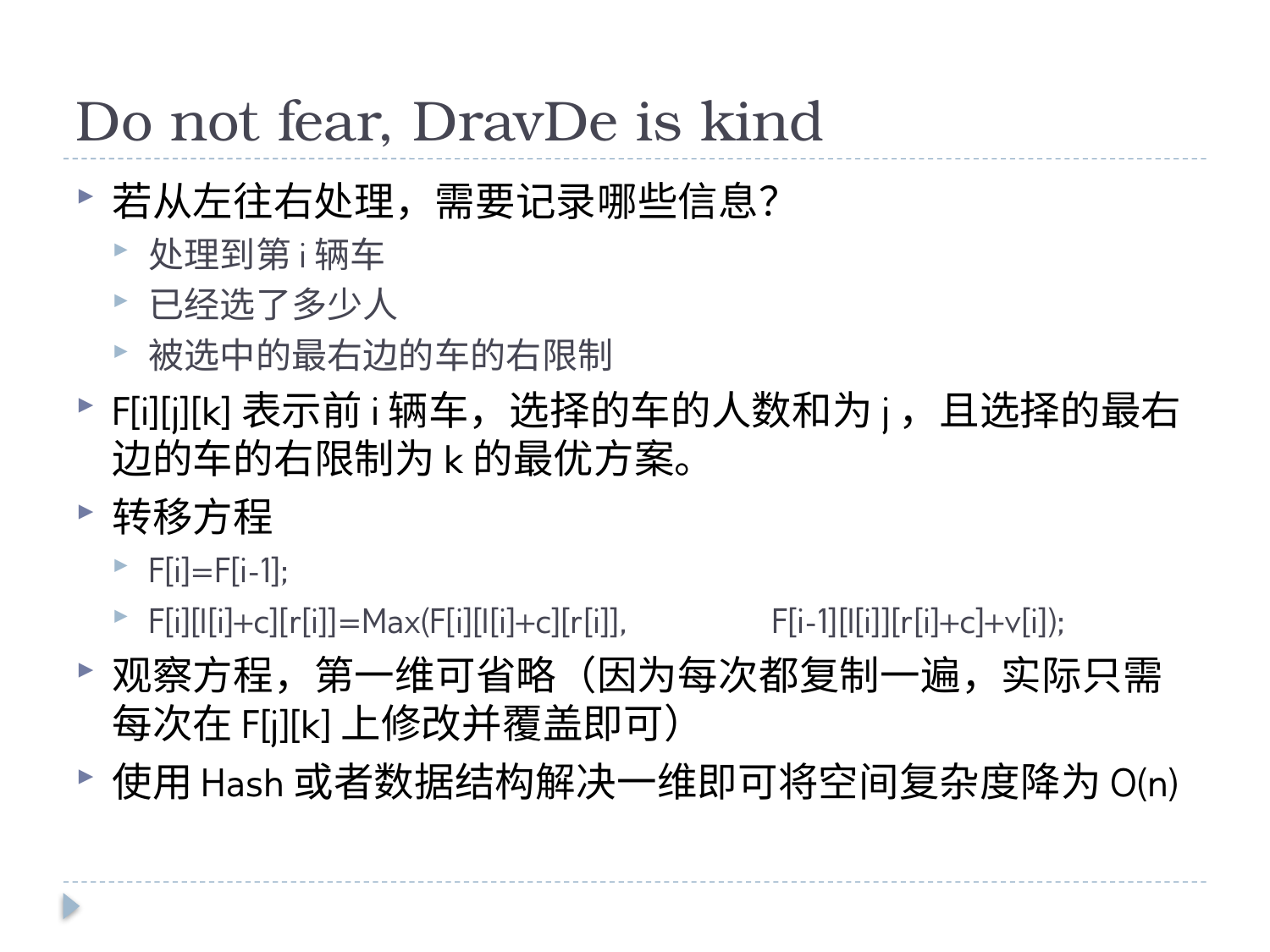

# Do not fear, DravDe is kind
若从左往右处理，需要记录哪些信息？
处理到第i辆车
已经选了多少人
被选中的最右边的车的右限制
F[i][j][k]表示前i辆车，选择的车的人数和为j，且选择的最右边的车的右限制为k的最优方案。
转移方程
F[i]=F[i-1];
F[i][l[i]+c][r[i]]=Max(F[i][l[i]+c][r[i]],					      F[i-1][l[i]][r[i]+c]+v[i]);
观察方程，第一维可省略（因为每次都复制一遍，实际只需每次在F[j][k]上修改并覆盖即可）
使用Hash或者数据结构解决一维即可将空间复杂度降为O(n)